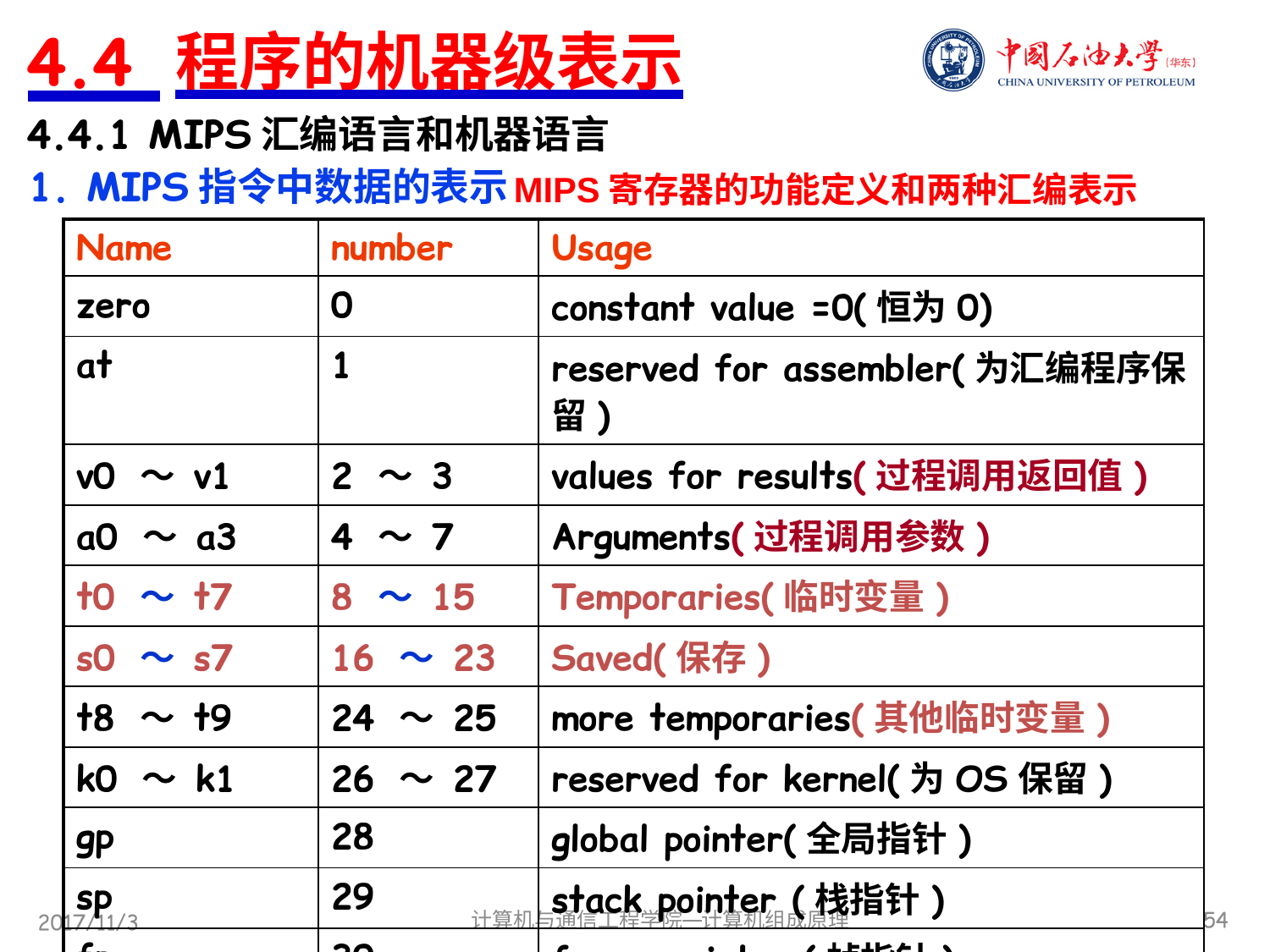

# 4.4 程序的机器级表示
4.4.1 MIPS汇编语言和机器语言
1. MIPS指令中数据的表示
MIPS寄存器的功能定义和两种汇编表示
| Name | number | Usage |
| --- | --- | --- |
| zero | 0 | constant value =0(恒为0) |
| at | 1 | reserved for assembler(为汇编程序保留) |
| v0 ～ v1 | 2 ～ 3 | values for results(过程调用返回值) |
| a0 ～ a3 | 4 ～ 7 | Arguments(过程调用参数) |
| t0 ～ t7 | 8 ～ 15 | Temporaries(临时变量) |
| s0 ～ s7 | 16 ～ 23 | Saved(保存) |
| t8 ～ t9 | 24 ～ 25 | more temporaries(其他临时变量) |
| k0 ～ k1 | 26 ～ 27 | reserved for kernel(为OS保留) |
| gp | 28 | global pointer(全局指针) |
| sp | 29 | stack pointer (栈指针) |
| fp | 30 | frame pointer (帧指针) |
| ra | 31 | return address (过程调用返回地址) |
计算机与通信工程学院—计算机组成原理
54
2017/11/3